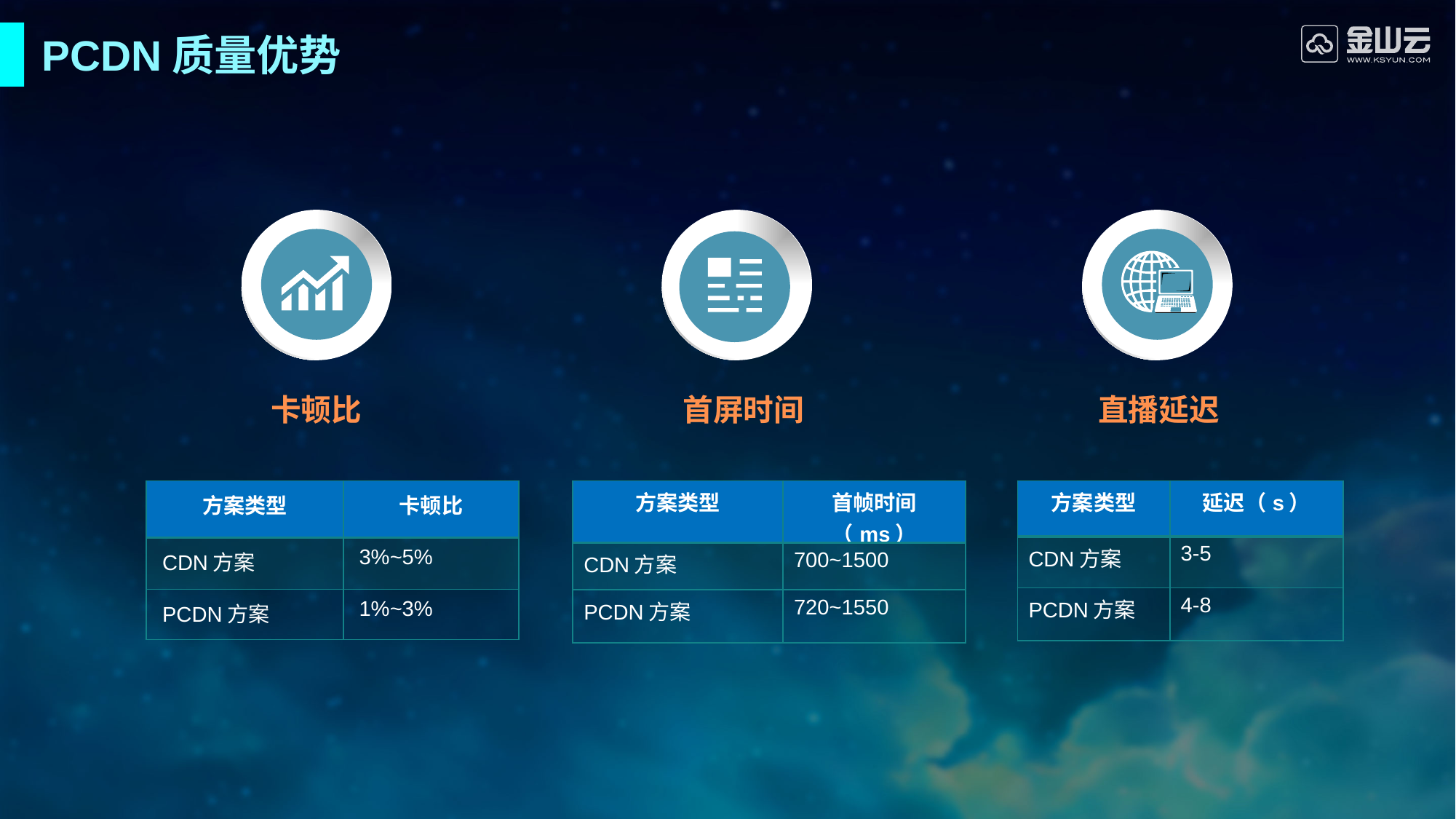

PCDN质量优势

卡顿比
首屏时间
直播延迟
| 方案类型 | 卡顿比 |
| --- | --- |
| CDN方案 | 3%~5% |
| PCDN方案 | 1%~3% |
| 方案类型 | 首帧时间（ms） |
| --- | --- |
| CDN方案 | 700~1500 |
| PCDN方案 | 720~1550 |
| 方案类型 | 延迟（s） |
| --- | --- |
| CDN方案 | 3-5 |
| PCDN方案 | 4-8 |